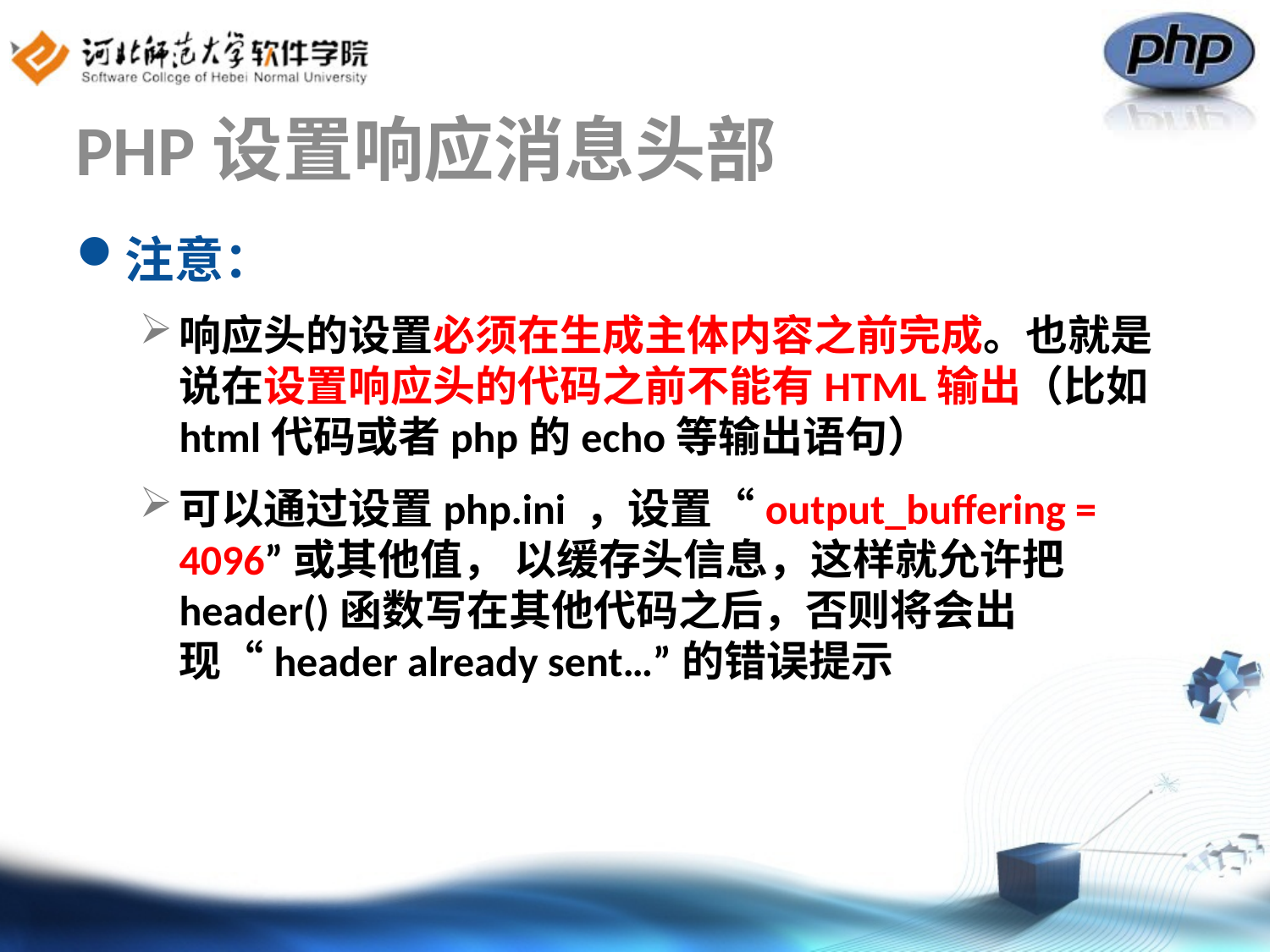

# PHP设置响应消息头部
注意：
响应头的设置必须在生成主体内容之前完成。也就是说在设置响应头的代码之前不能有HTML输出（比如html代码或者php的echo等输出语句）
可以通过设置php.ini ，设置“output_buffering = 4096”或其他值， 以缓存头信息，这样就允许把header()函数写在其他代码之后，否则将会出现“header already sent…”的错误提示